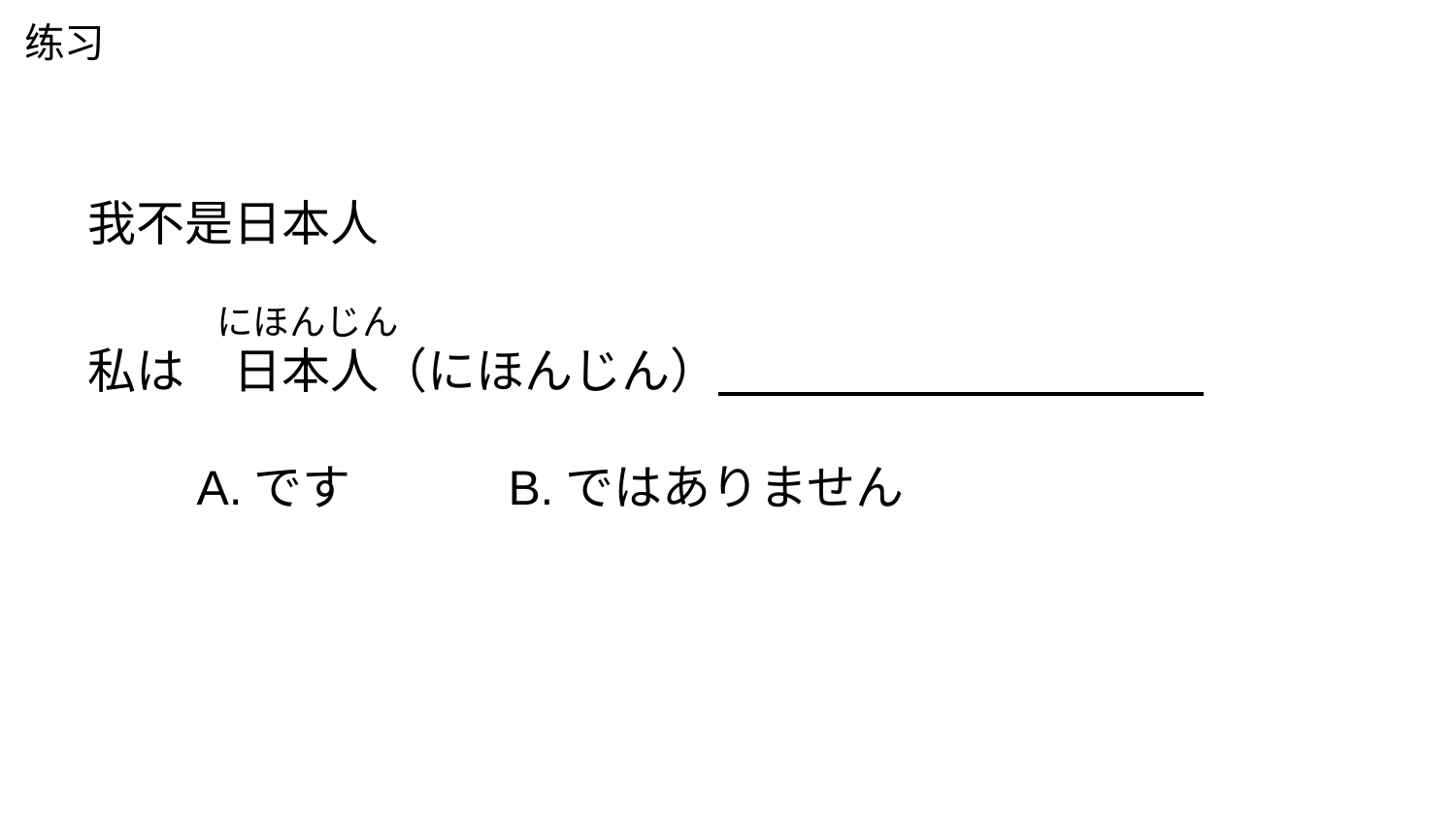

练习
我不是日本人
にほんじん
私は　日本人（にほんじん）

　　A.です　　　B.ではありません